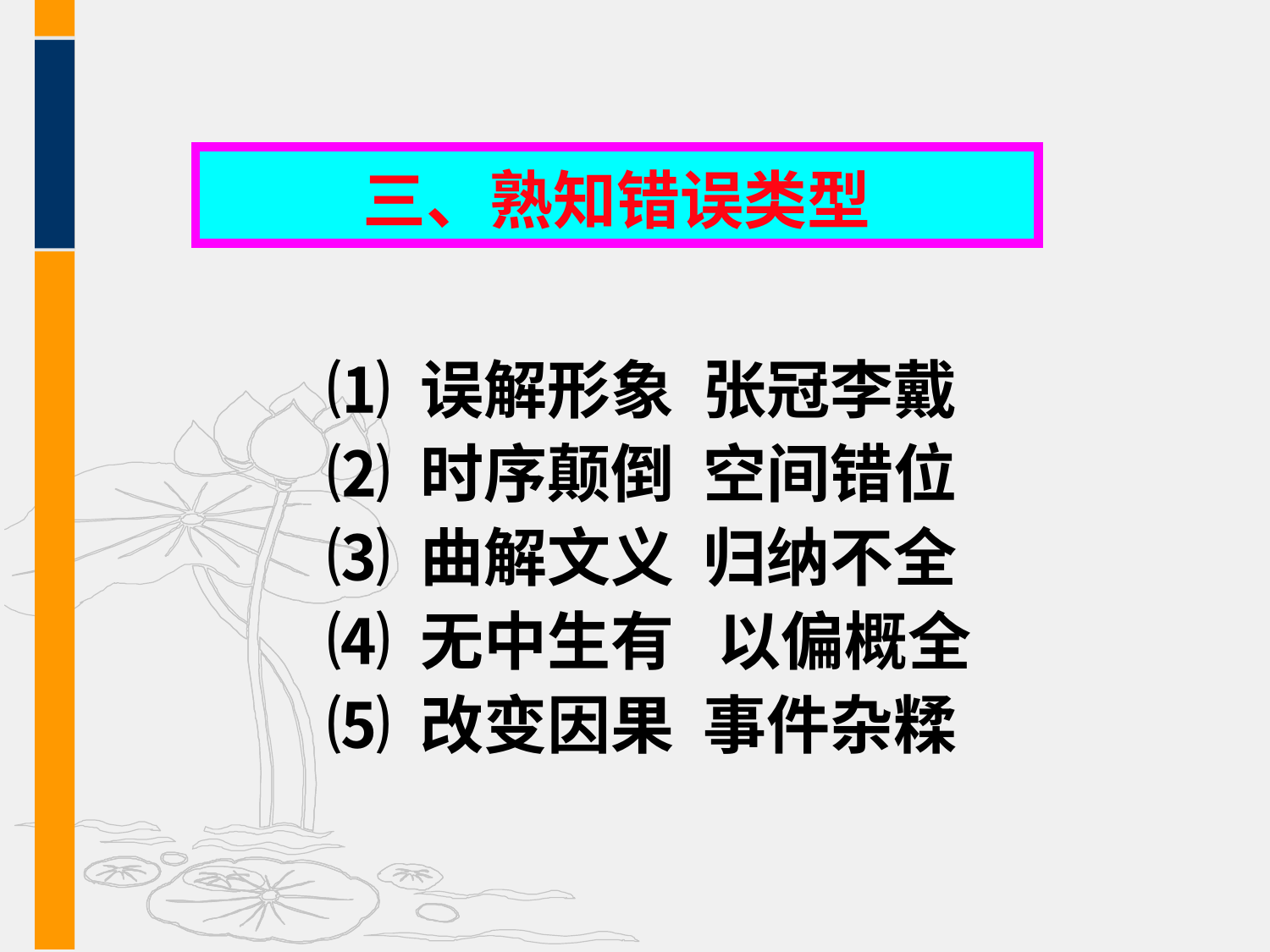

三、熟知错误类型
⑴ 误解形象  张冠李戴
⑵ 时序颠倒  空间错位
⑶ 曲解文义  归纳不全
⑷ 无中生有   以偏概全
⑸ 改变因果  事件杂糅